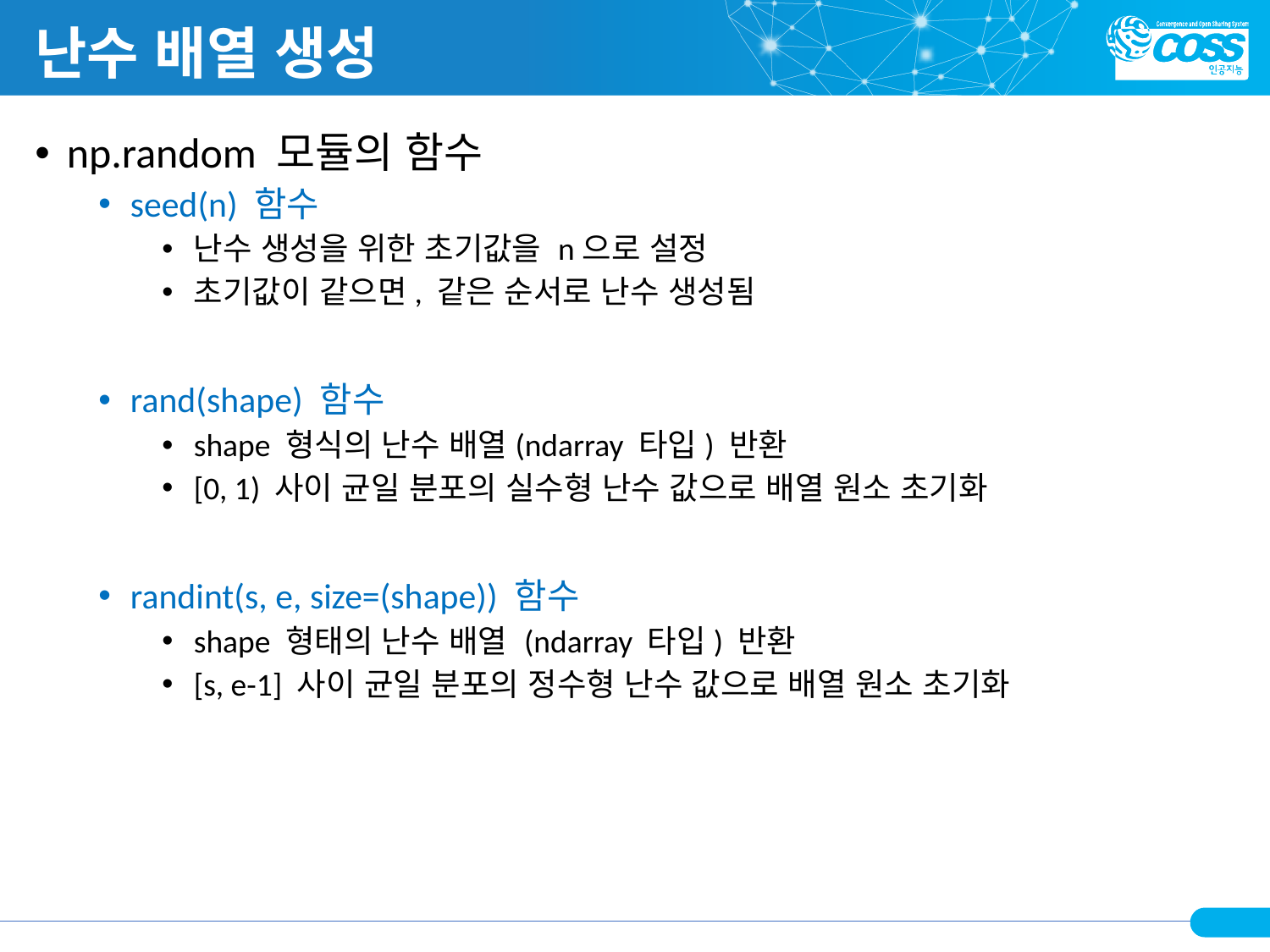

# 난수 배열 생성
np.random 모듈의 함수
seed(n) 함수
난수 생성을 위한 초기값을 n으로 설정
초기값이 같으면, 같은 순서로 난수 생성됨

rand(shape) 함수
shape 형식의 난수 배열(ndarray 타입) 반환
[0, 1) 사이 균일 분포의 실수형 난수 값으로 배열 원소 초기화

randint(s, e, size=(shape)) 함수
shape 형태의 난수 배열 (ndarray 타입) 반환
[s, e-1] 사이 균일 분포의 정수형 난수 값으로 배열 원소 초기화